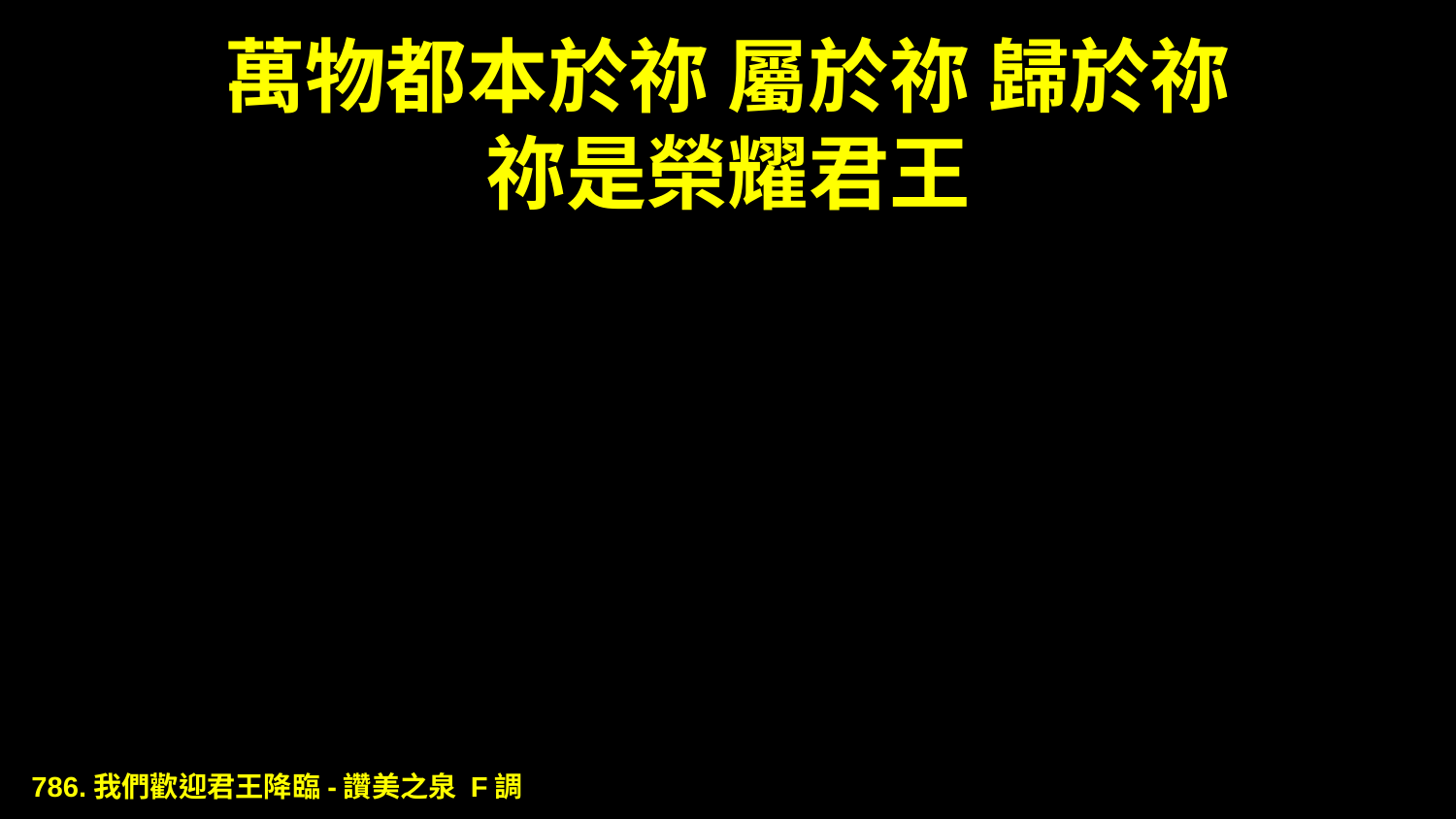

# 萬物都本於祢 屬於祢 歸於祢 祢是榮耀君王
786.我們歡迎君王降臨-讚美之泉 F調